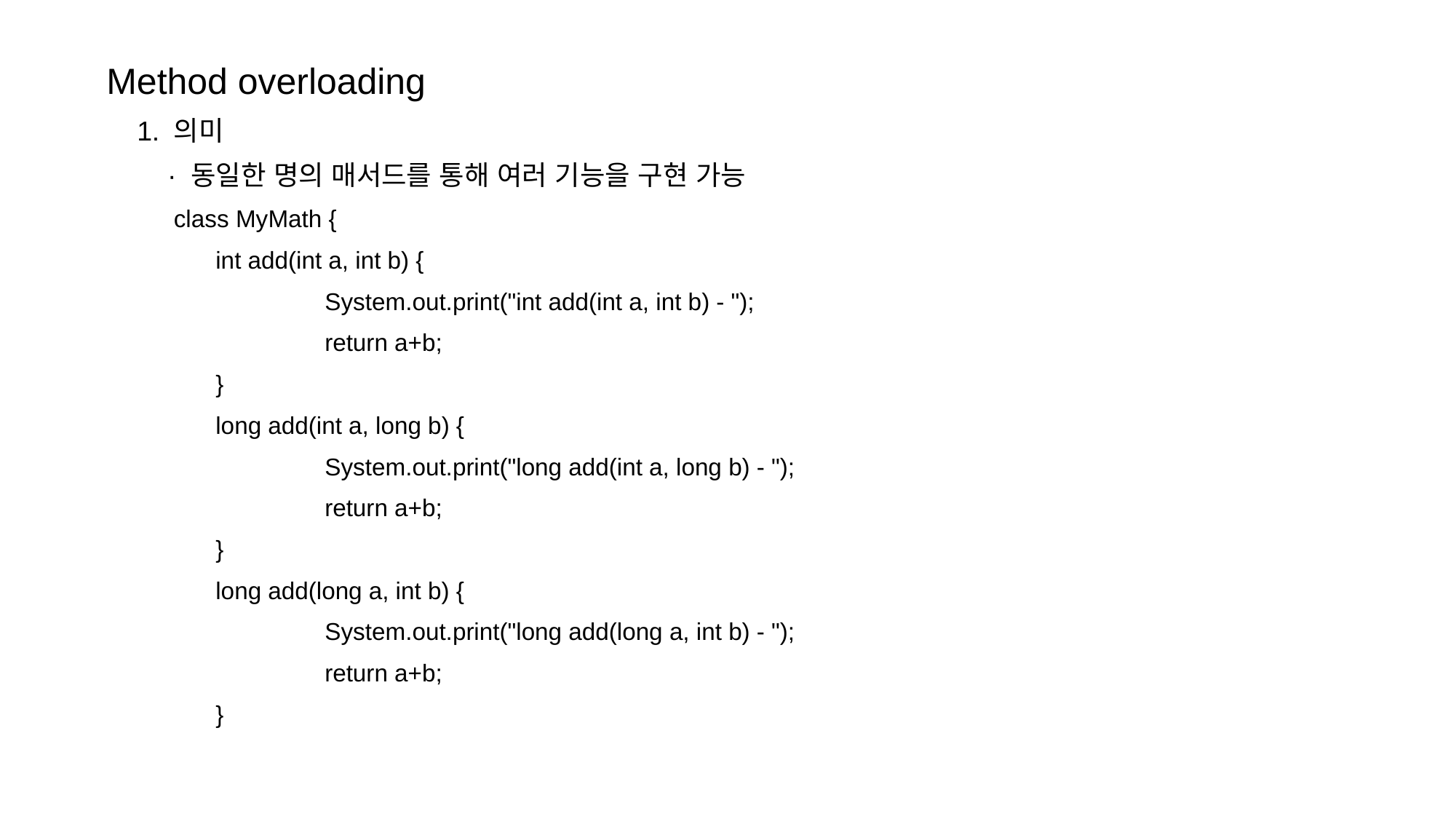

Method overloading
    1. 의미
        · 동일한 명의 매서드를 통해 여러 기능을 구현 가능
          class MyMath {
	int add(int a, int b) {
		System.out.print("int add(int a, int b) - ");
		return a+b;
	}
	long add(int a, long b) {
		System.out.print("long add(int a, long b) - ");
		return a+b;
	}
	long add(long a, int b) {
		System.out.print("long add(long a, int b) - ");
		return a+b;
	}